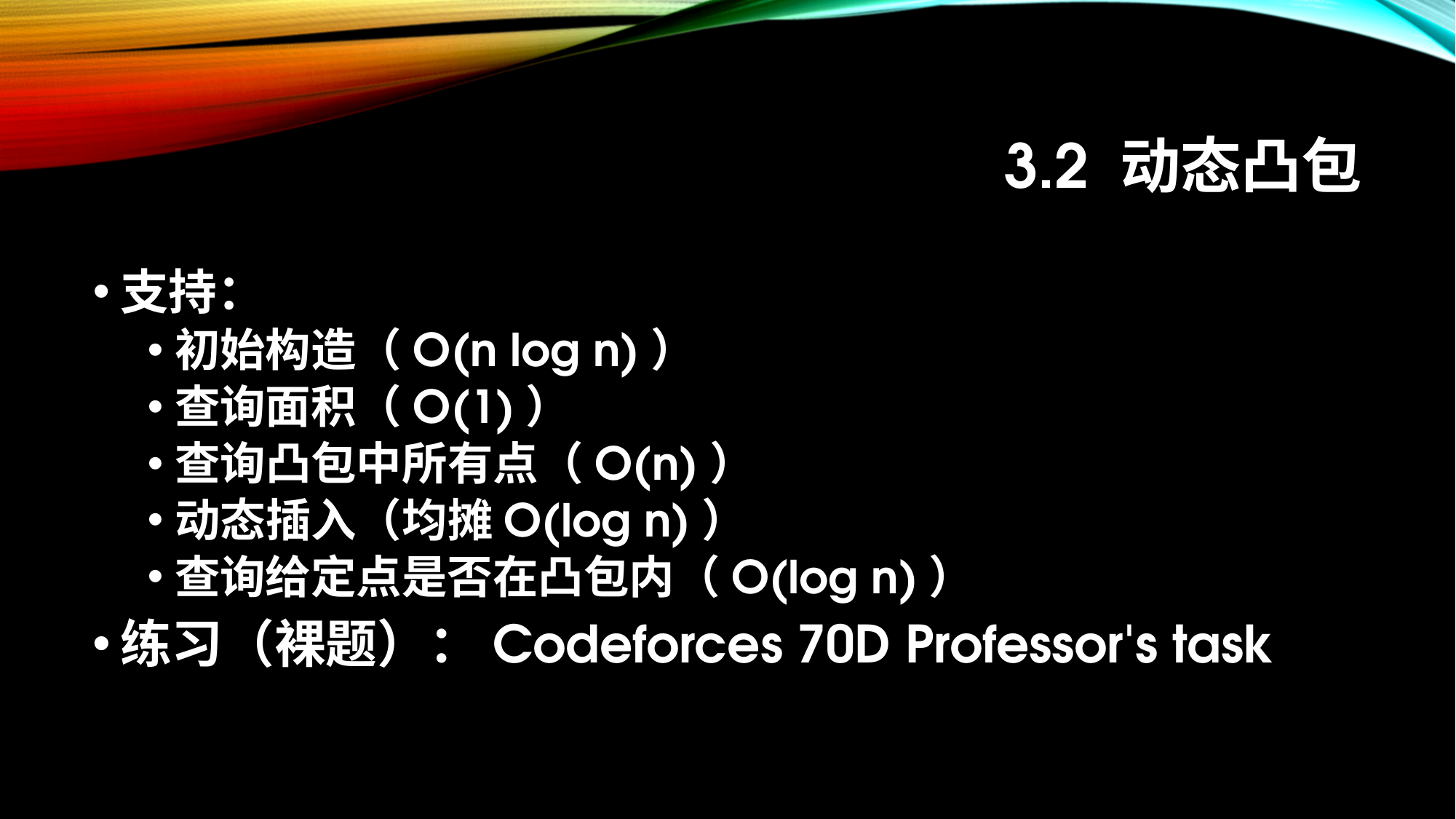

# 3.2 动态凸包
支持：
初始构造（O(n log n)）
查询面积（O(1)）
查询凸包中所有点（O(n)）
动态插入（均摊O(log n)）
查询给定点是否在凸包内（O(log n)）
练习（裸题）：Codeforces 70D Professor's task